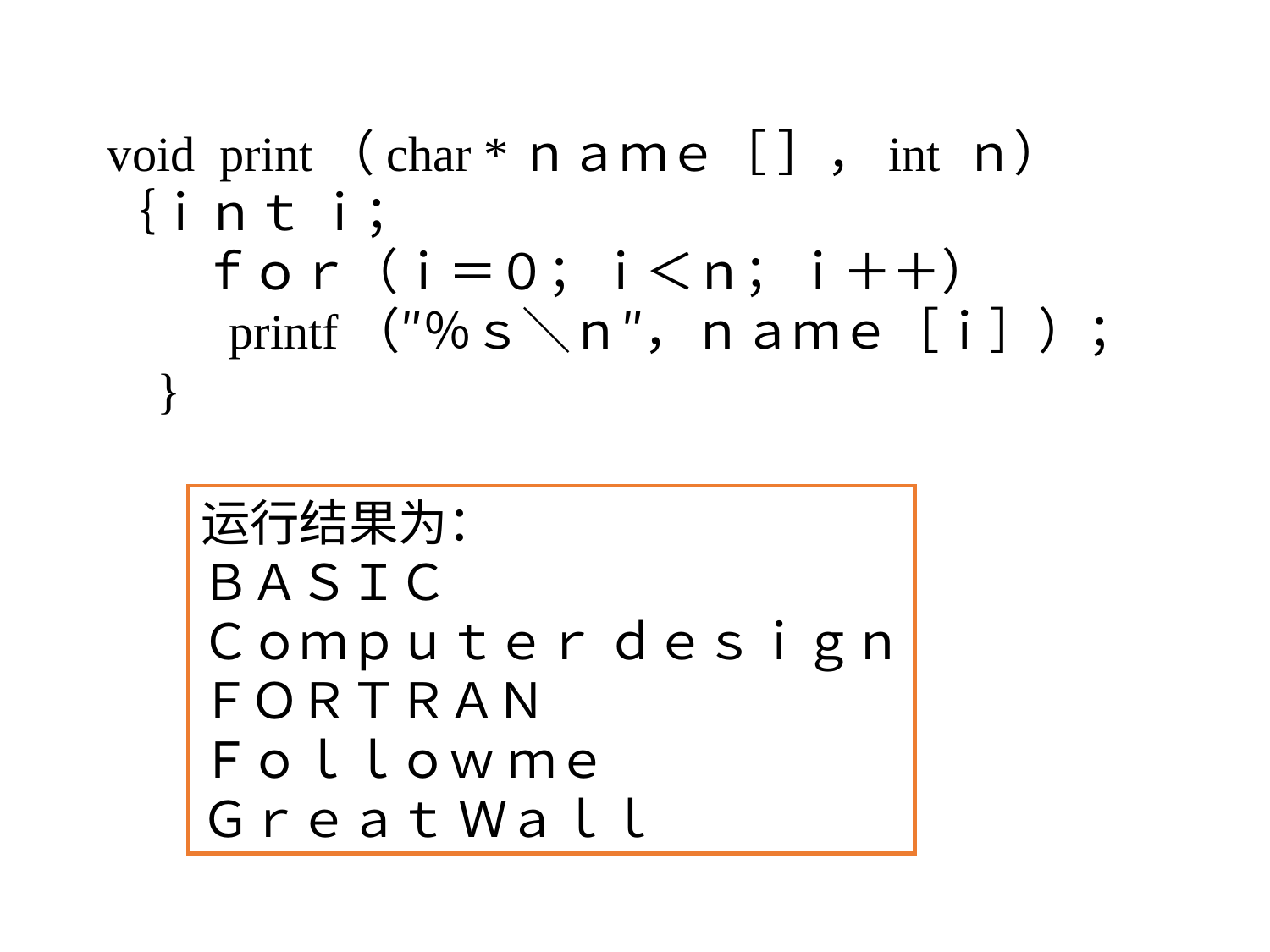

void  print（char *ｎａｍｅ［ ］，int ｎ）
｛ｉｎｔ ｉ；
   　ｆｏｒ（ｉ＝０；ｉ＜ｎ；ｉ＋＋）
　　 printf（″％ｓ＼ｎ″，ｎａｍｅ［ｉ］）；
    }
运行结果为：
ＢＡＳＩＣ
Ｃｏｍｐｕｔｅｒ ｄｅｓｉｇｎ
ＦＯＲＴＲＡＮ
Ｆｏｌｌｏｗ ｍｅ
Ｇｒｅａｔ Ｗａｌｌ